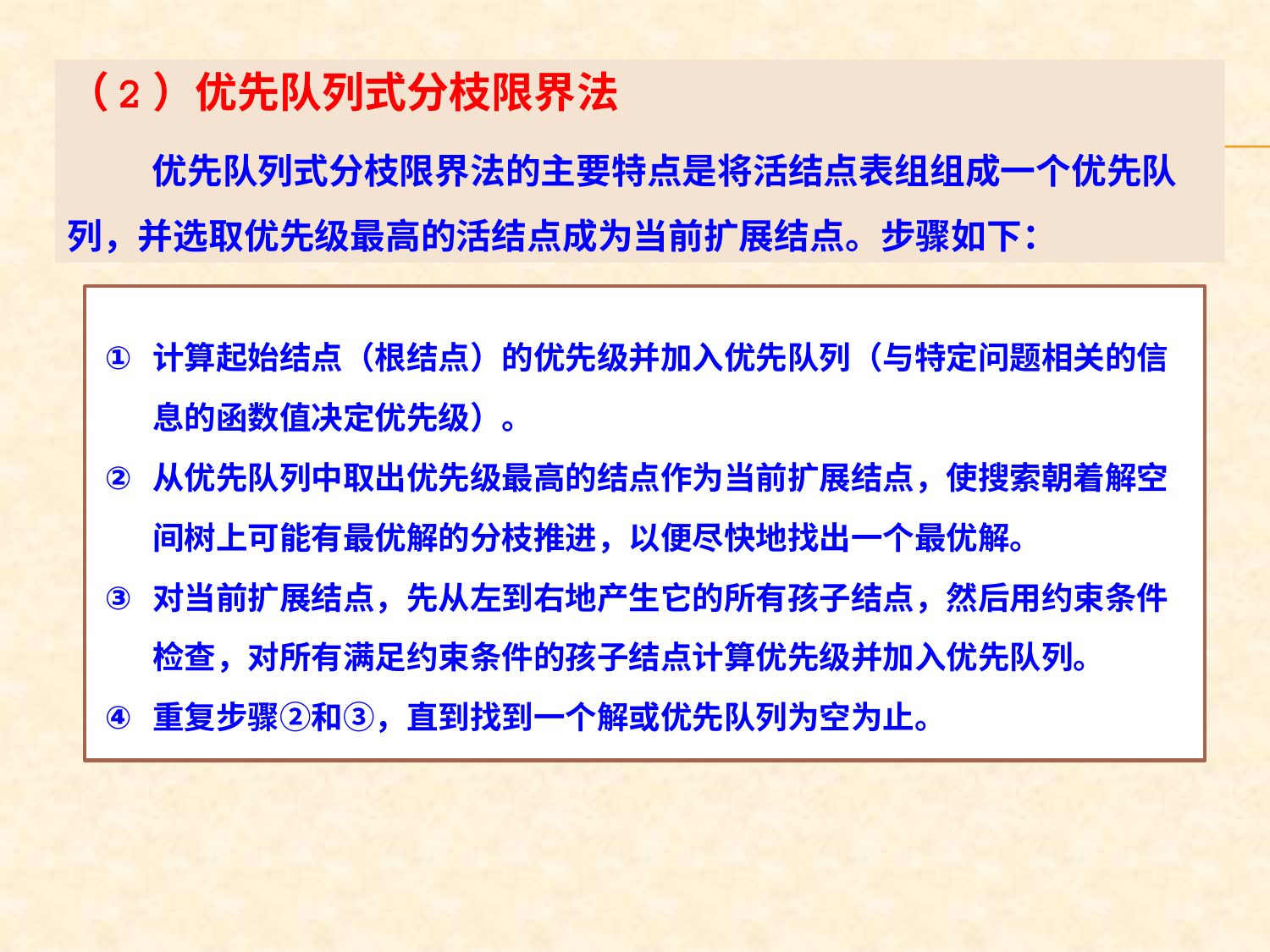

（2）优先队列式分枝限界法
　　优先队列式分枝限界法的主要特点是将活结点表组组成一个优先队列，并选取优先级最高的活结点成为当前扩展结点。步骤如下：
计算起始结点（根结点）的优先级并加入优先队列（与特定问题相关的信息的函数值决定优先级）。
从优先队列中取出优先级最高的结点作为当前扩展结点，使搜索朝着解空间树上可能有最优解的分枝推进，以便尽快地找出一个最优解。
对当前扩展结点，先从左到右地产生它的所有孩子结点，然后用约束条件检查，对所有满足约束条件的孩子结点计算优先级并加入优先队列。
重复步骤②和③，直到找到一个解或优先队列为空为止。